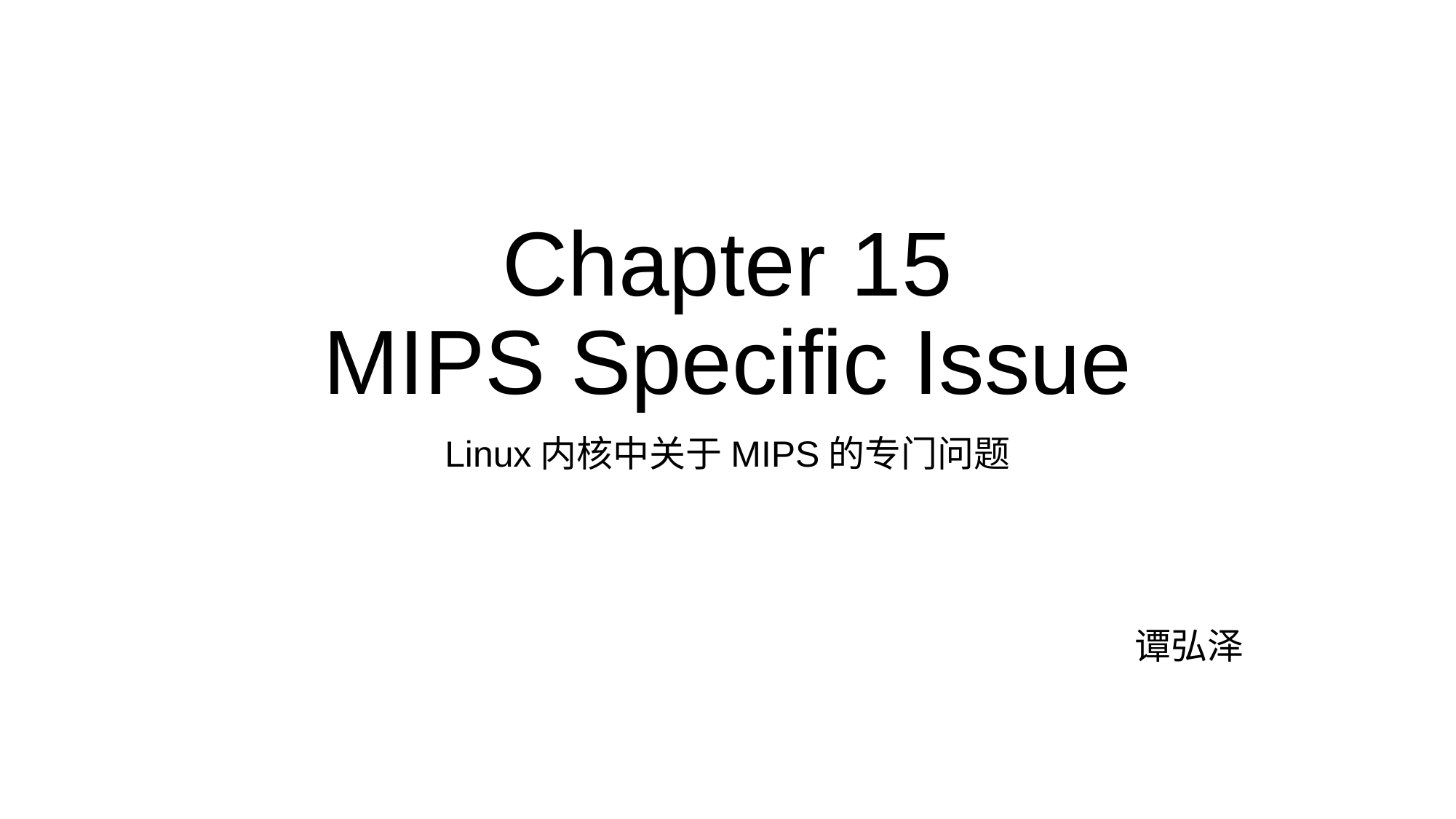

# Chapter 15 MIPS Specific Issue
Linux内核中关于MIPS的专门问题
谭弘泽